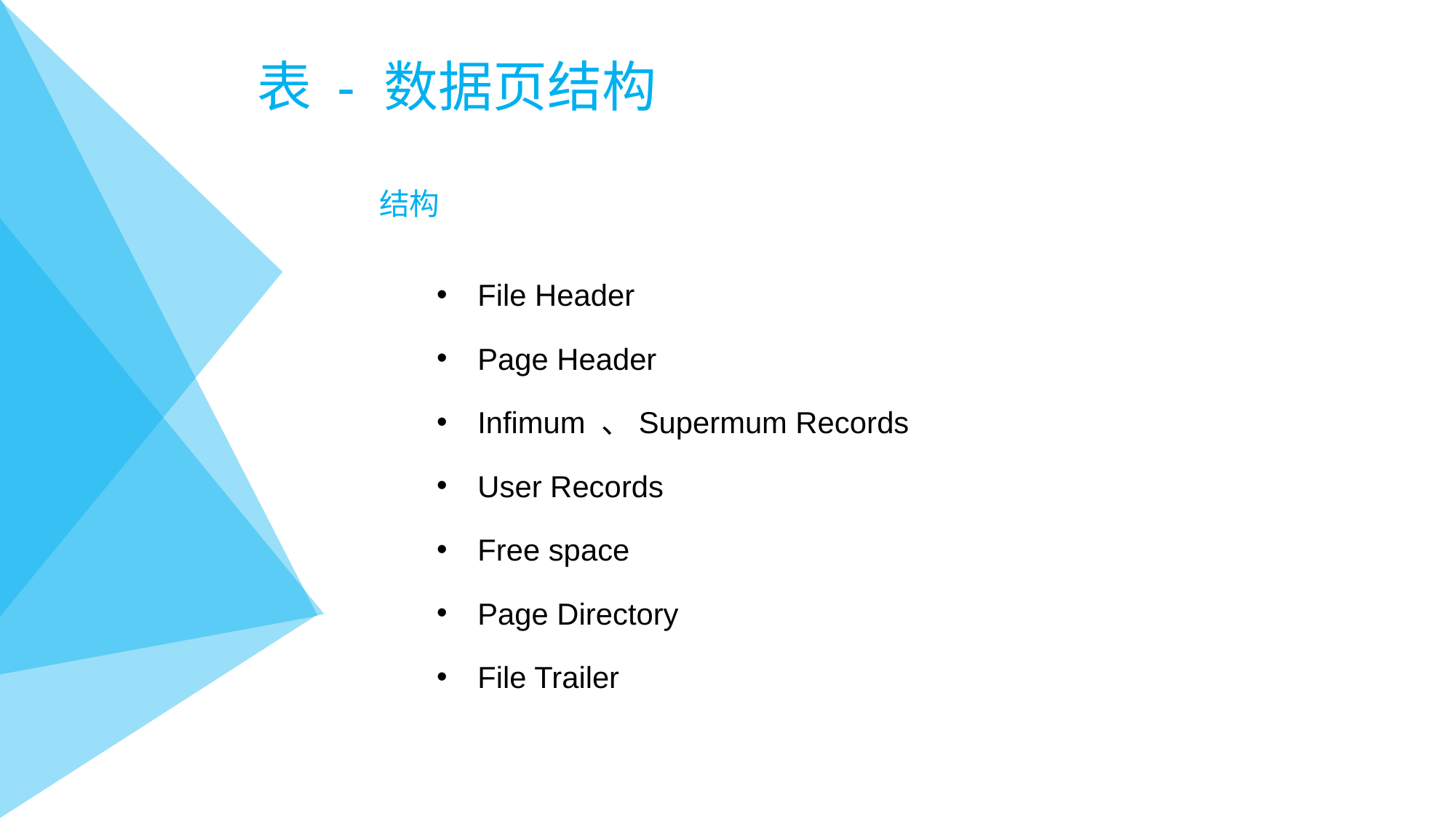

# 表 - 数据页结构
结构

File Header
Page Header
Infimum 、Supermum Records
User Records
Free space
Page Directory
File Trailer